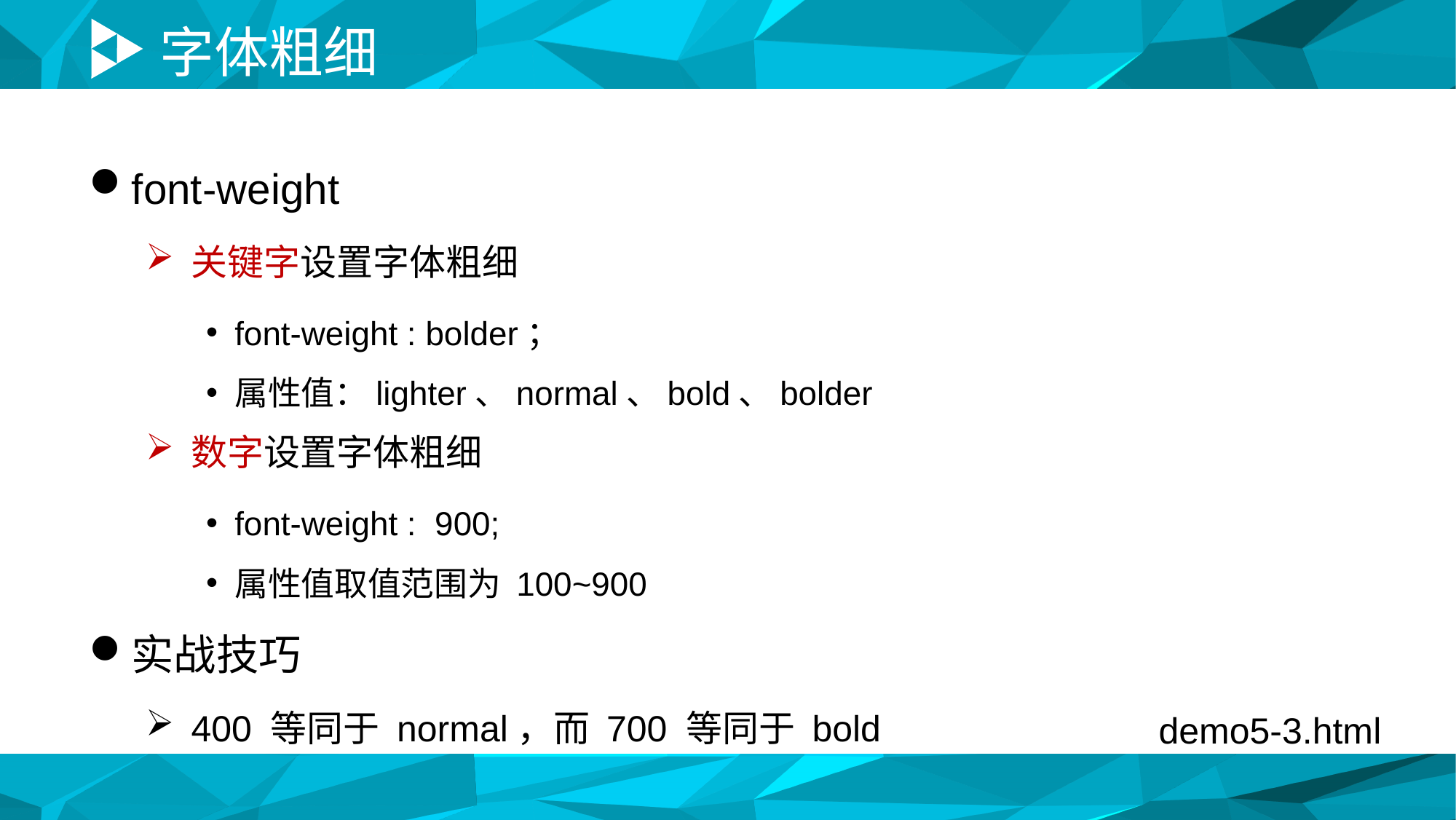

# 字体粗细
font-weight
关键字设置字体粗细
font-weight : bolder；
属性值：lighter、normal、bold、bolder
数字设置字体粗细
font-weight :  900;
属性值取值范围为 100~900
实战技巧
400 等同于 normal，而 700 等同于 bold

demo5-3.html